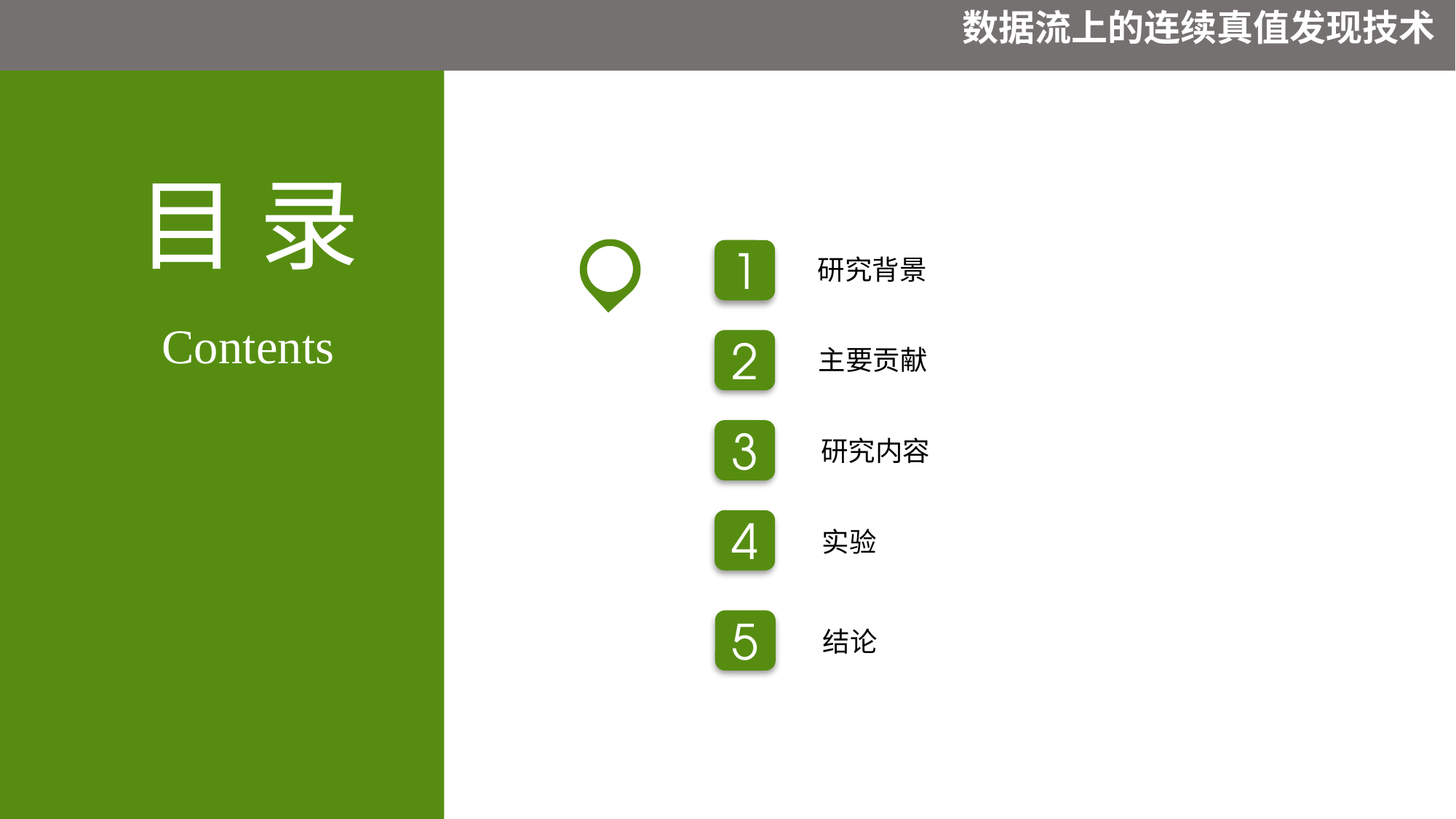

数据流上的连续真值发现技术
目 录

1
研究背景
Contents
2
主要贡献
3
研究内容
4
实验
5
结论